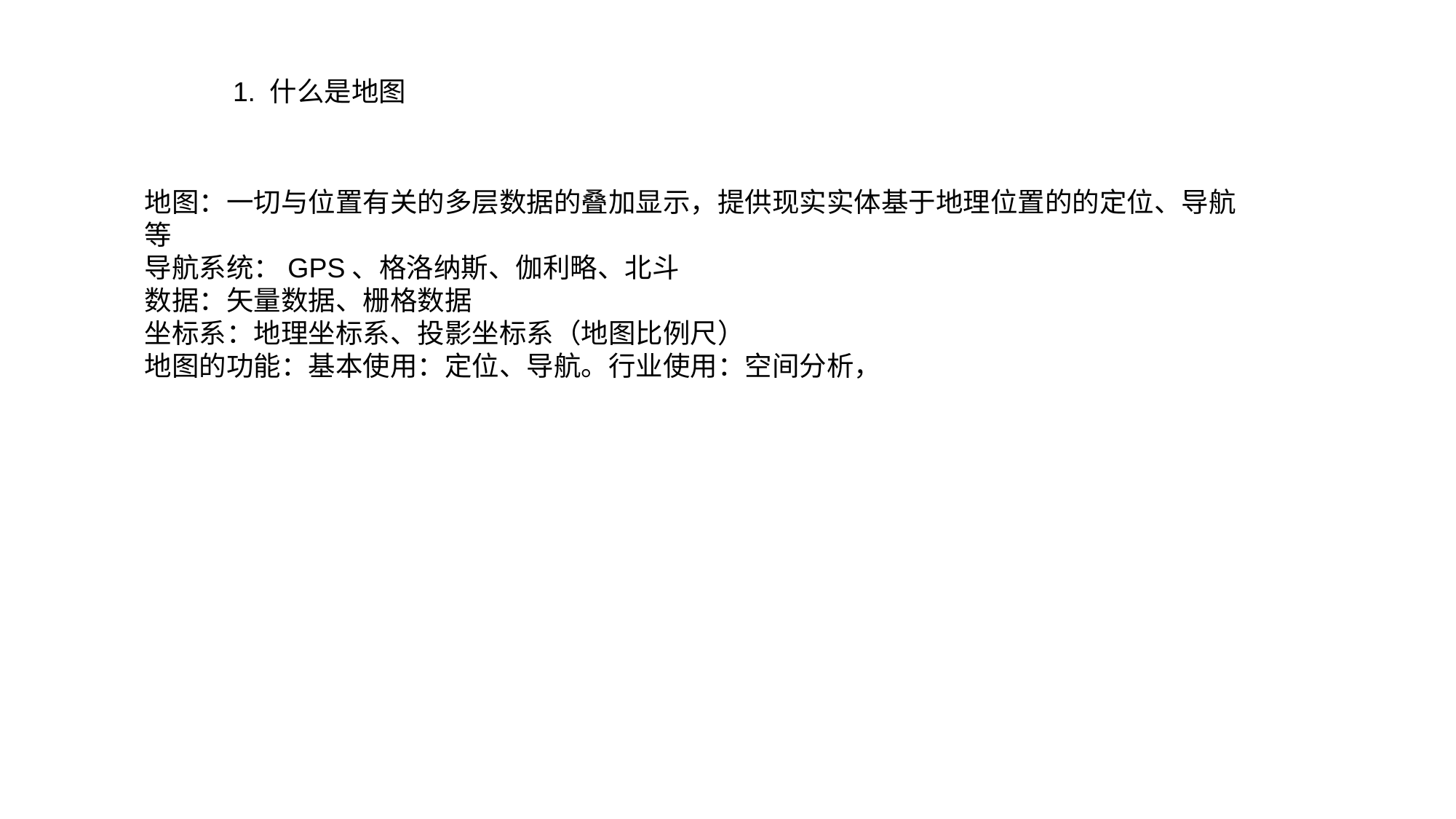

1. 什么是地图
地图：一切与位置有关的多层数据的叠加显示，提供现实实体基于地理位置的的定位、导航等
导航系统：GPS、格洛纳斯、伽利略、北斗
数据：矢量数据、栅格数据
坐标系：地理坐标系、投影坐标系（地图比例尺）
地图的功能：基本使用：定位、导航。行业使用：空间分析，